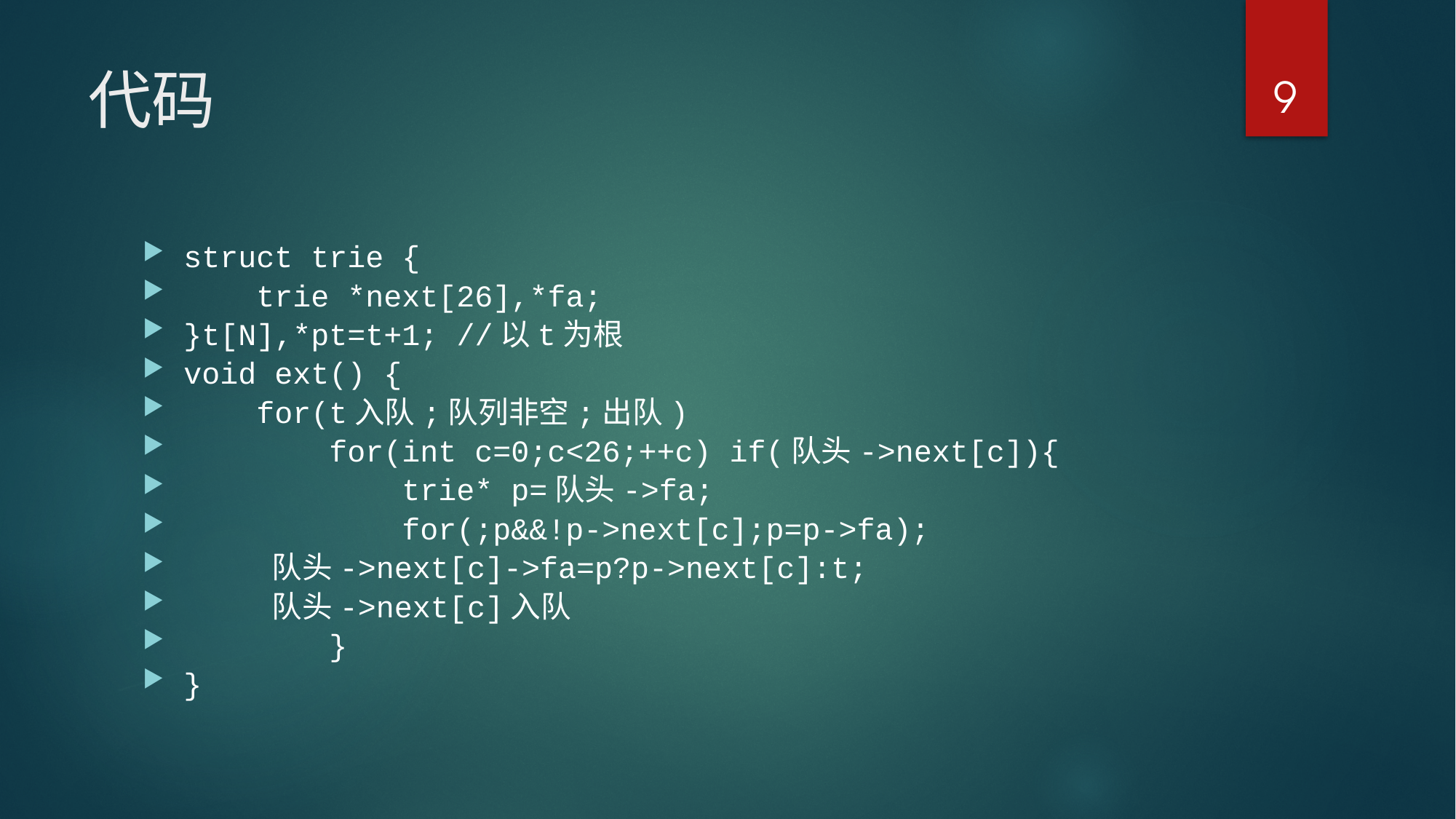

9
# 代码
struct trie {
    trie *next[26],*fa;
}t[N],*pt=t+1; //以t为根
void ext() {
    for(t入队;队列非空;出队)
        for(int c=0;c<26;++c) if(队头->next[c]){
            trie* p=队头->fa;
            for(;p&&!p->next[c];p=p->fa);
            队头->next[c]->fa=p?p->next[c]:t;
            队头->next[c]入队
        }
}